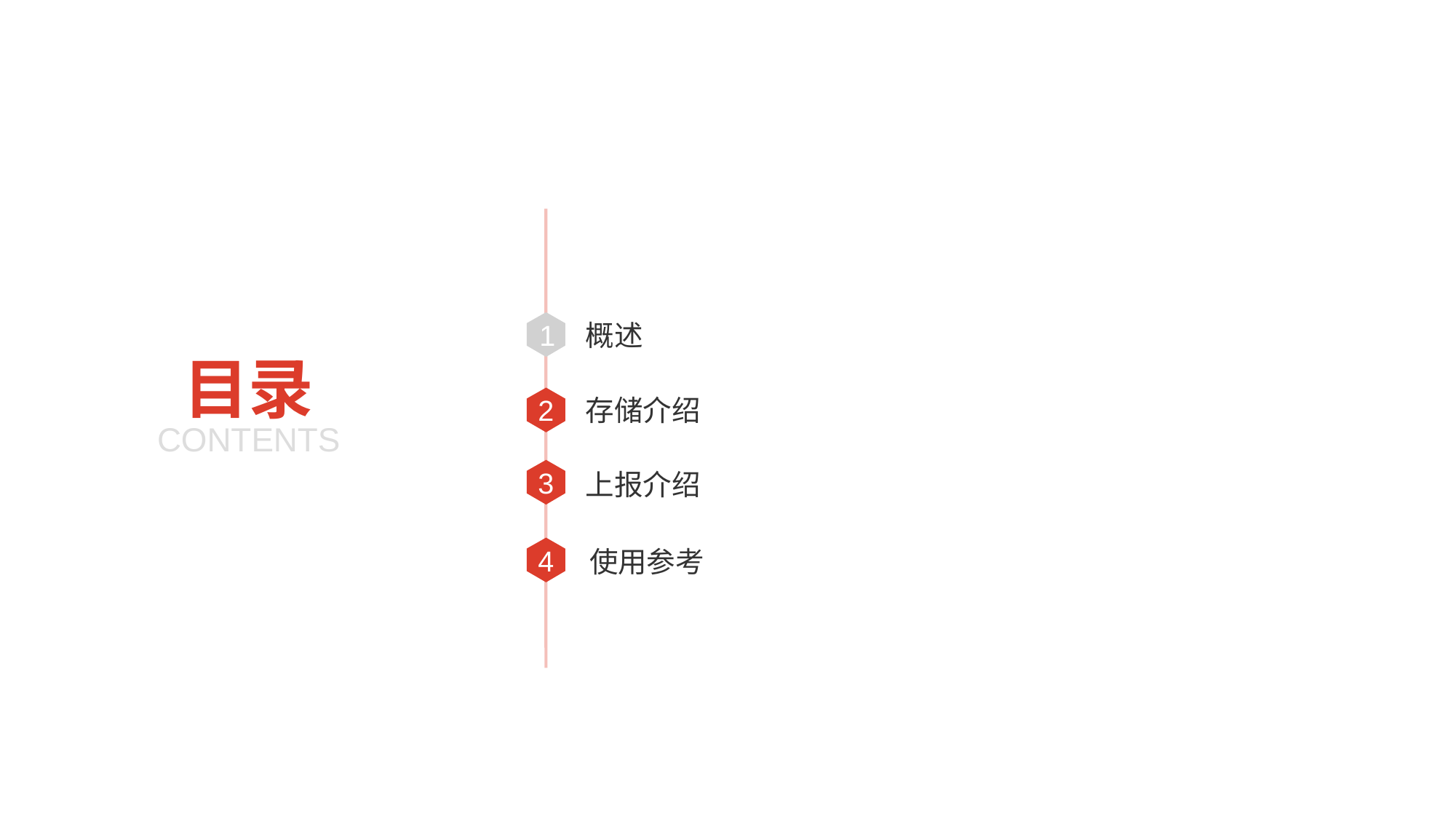

概述
1

目录
存储介绍
2

CONTENTS
上报介绍
3

使用参考
4